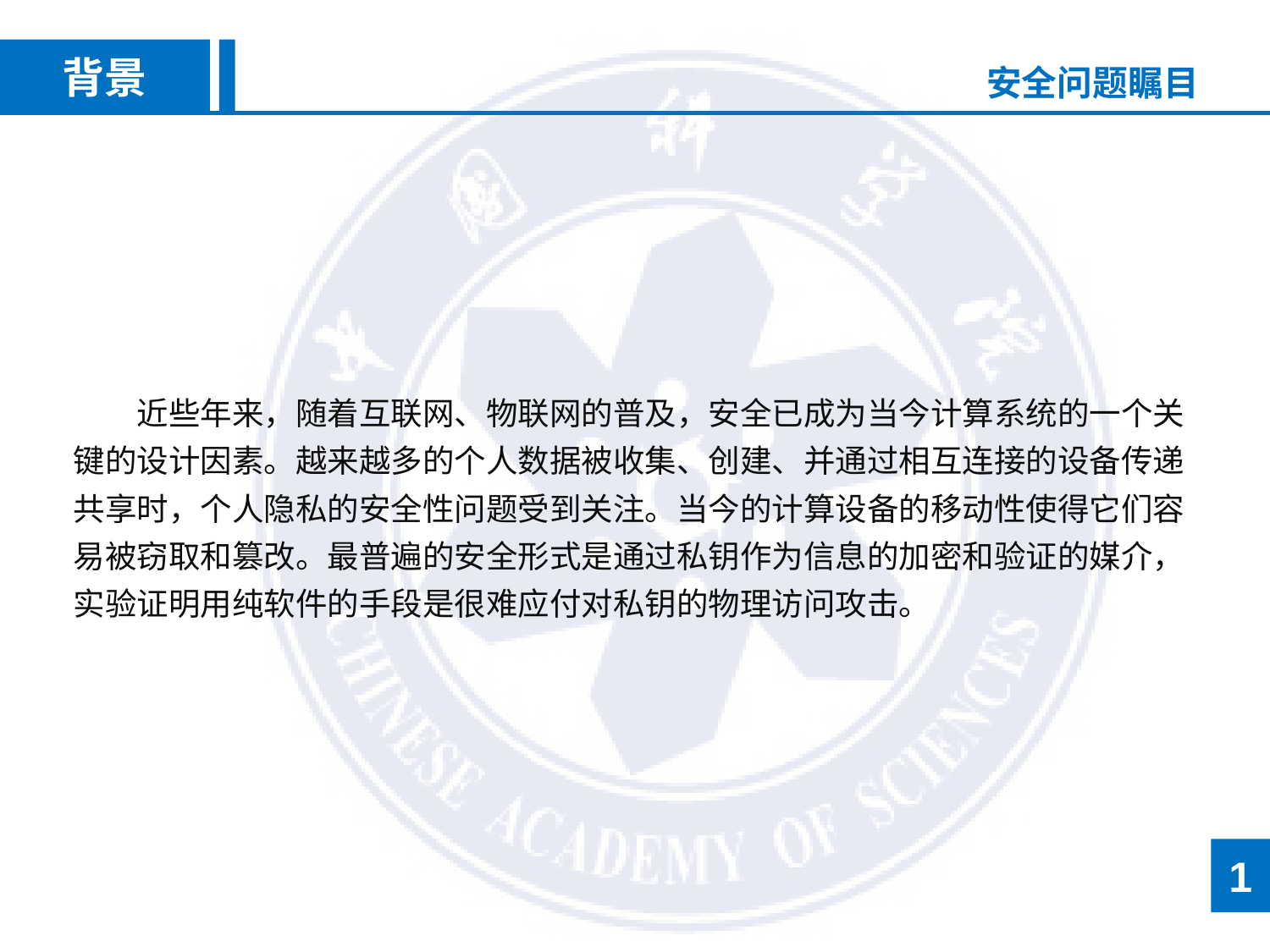

背景

安全问题瞩目
近些年来，随着互联网、物联网的普及，安全已成为当今计算系统的一个关键的设计因素。越来越多的个人数据被收集、创建、并通过相互连接的设备传递共享时，个人隐私的安全性问题受到关注。当今的计算设备的移动性使得它们容易被窃取和篡改。最普遍的安全形式是通过私钥作为信息的加密和验证的媒介，实验证明用纯软件的手段是很难应付对私钥的物理访问攻击。
1